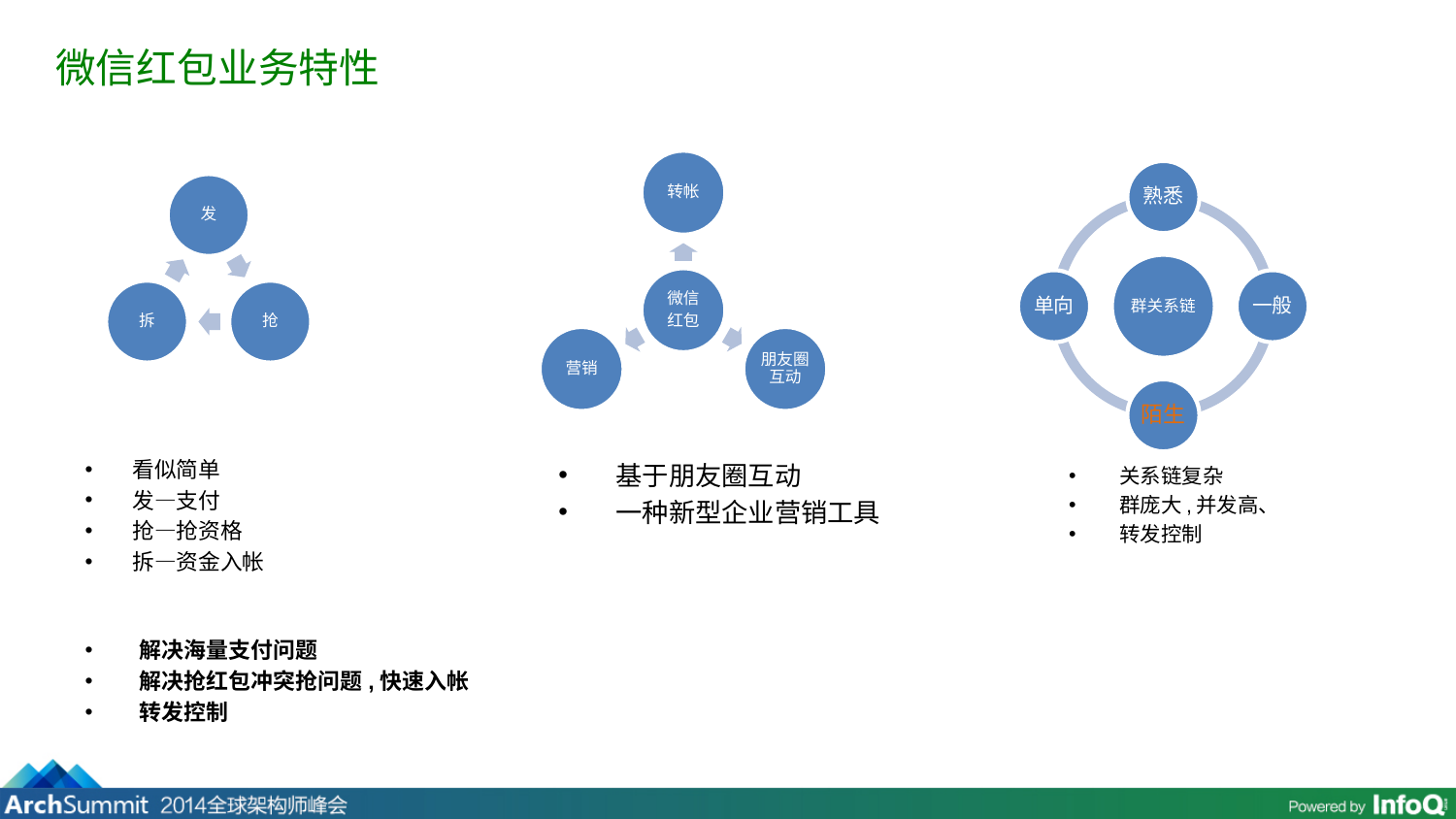

# 微信红包业务特性
微信
红包

转帐

朋友圈互动

营销
群关系链
熟悉
一般
陌生
单向
发

抢

拆

看似简单
发—支付
抢—抢资格
拆—资金入帐
基于朋友圈互动
一种新型企业营销工具
关系链复杂
群庞大,并发高、
转发控制
解决海量支付问题
解决抢红包冲突抢问题,快速入帐
转发控制